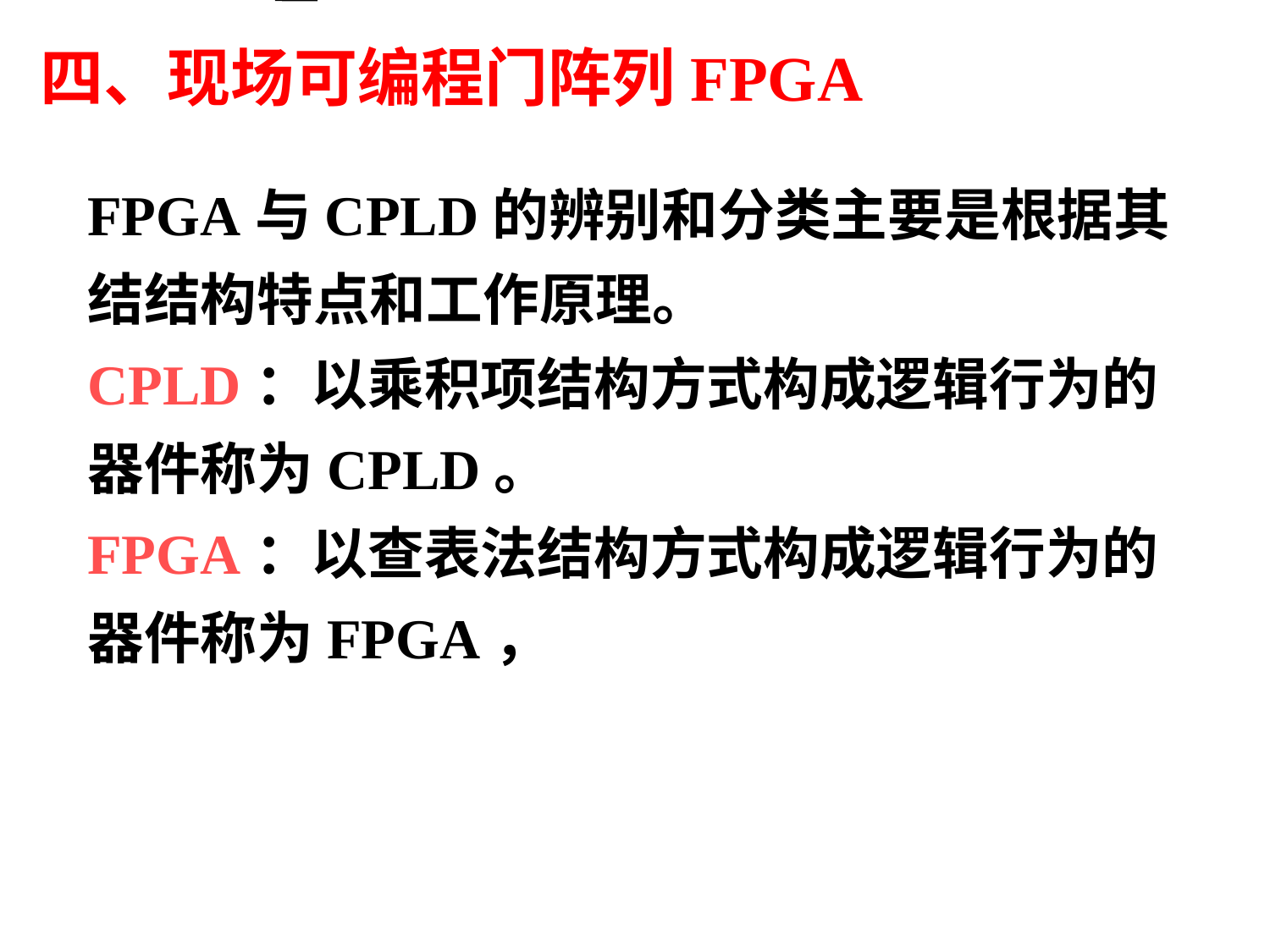

四、现场可编程门阵列FPGA
FPGA与CPLD的辨别和分类主要是根据其结结构特点和工作原理。
CPLD：以乘积项结构方式构成逻辑行为的器件称为CPLD。
FPGA：以查表法结构方式构成逻辑行为的器件称为FPGA，